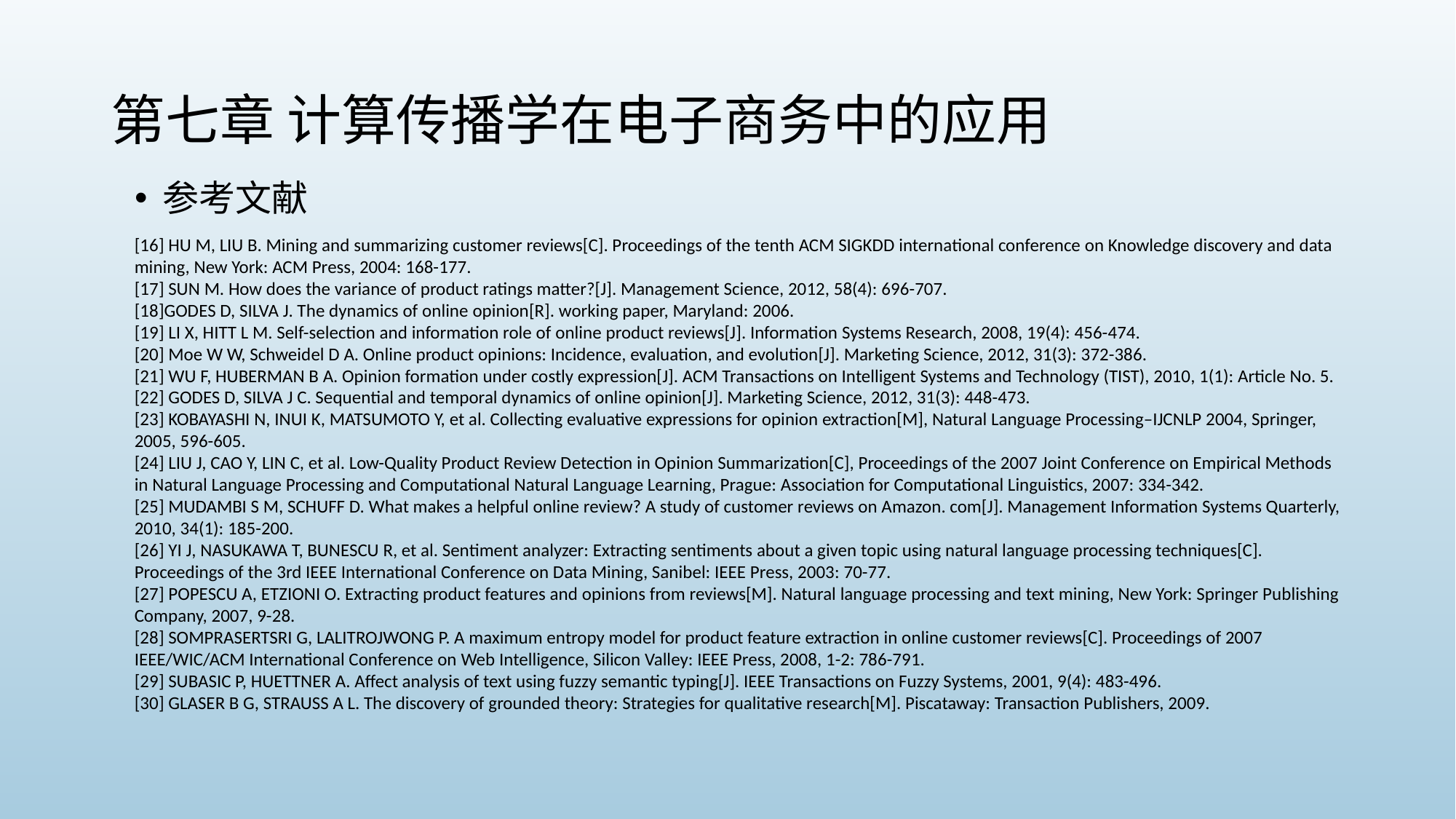

# 第七章 计算传播学在电子商务中的应用
参考文献
[16] HU M, LIU B. Mining and summarizing customer reviews[C]. Proceedings of the tenth ACM SIGKDD international conference on Knowledge discovery and data mining, New York: ACM Press, 2004: 168-177.
[17] SUN M. How does the variance of product ratings matter?[J]. Management Science, 2012, 58(4): 696-707.
[18]GODES D, SILVA J. The dynamics of online opinion[R]. working paper, Maryland: 2006.
[19] LI X, HITT L M. Self-selection and information role of online product reviews[J]. Information Systems Research, 2008, 19(4): 456-474.
[20] Moe W W, Schweidel D A. Online product opinions: Incidence, evaluation, and evolution[J]. Marketing Science, 2012, 31(3): 372-386.
[21] WU F, HUBERMAN B A. Opinion formation under costly expression[J]. ACM Transactions on Intelligent Systems and Technology (TIST), 2010, 1(1): Article No. 5.
[22] GODES D, SILVA J C. Sequential and temporal dynamics of online opinion[J]. Marketing Science, 2012, 31(3): 448-473.
[23] KOBAYASHI N, INUI K, MATSUMOTO Y, et al. Collecting evaluative expressions for opinion extraction[M], Natural Language Processing–IJCNLP 2004, Springer, 2005, 596-605.
[24] LIU J, CAO Y, LIN C, et al. Low-Quality Product Review Detection in Opinion Summarization[C], Proceedings of the 2007 Joint Conference on Empirical Methods in Natural Language Processing and Computational Natural Language Learning, Prague: Association for Computational Linguistics, 2007: 334-342.
[25] MUDAMBI S M, SCHUFF D. What makes a helpful online review? A study of customer reviews on Amazon. com[J]. Management Information Systems Quarterly, 2010, 34(1): 185-200.
[26] YI J, NASUKAWA T, BUNESCU R, et al. Sentiment analyzer: Extracting sentiments about a given topic using natural language processing techniques[C]. Proceedings of the 3rd IEEE International Conference on Data Mining, Sanibel: IEEE Press, 2003: 70-77.
[27] POPESCU A, ETZIONI O. Extracting product features and opinions from reviews[M]. Natural language processing and text mining, New York: Springer Publishing Company, 2007, 9-28.
[28] SOMPRASERTSRI G, LALITROJWONG P. A maximum entropy model for product feature extraction in online customer reviews[C]. Proceedings of 2007 IEEE/WIC/ACM International Conference on Web Intelligence, Silicon Valley: IEEE Press, 2008, 1-2: 786-791.
[29] SUBASIC P, HUETTNER A. Affect analysis of text using fuzzy semantic typing[J]. IEEE Transactions on Fuzzy Systems, 2001, 9(4): 483-496.
[30] GLASER B G, STRAUSS A L. The discovery of grounded theory: Strategies for qualitative research[M]. Piscataway: Transaction Publishers, 2009.